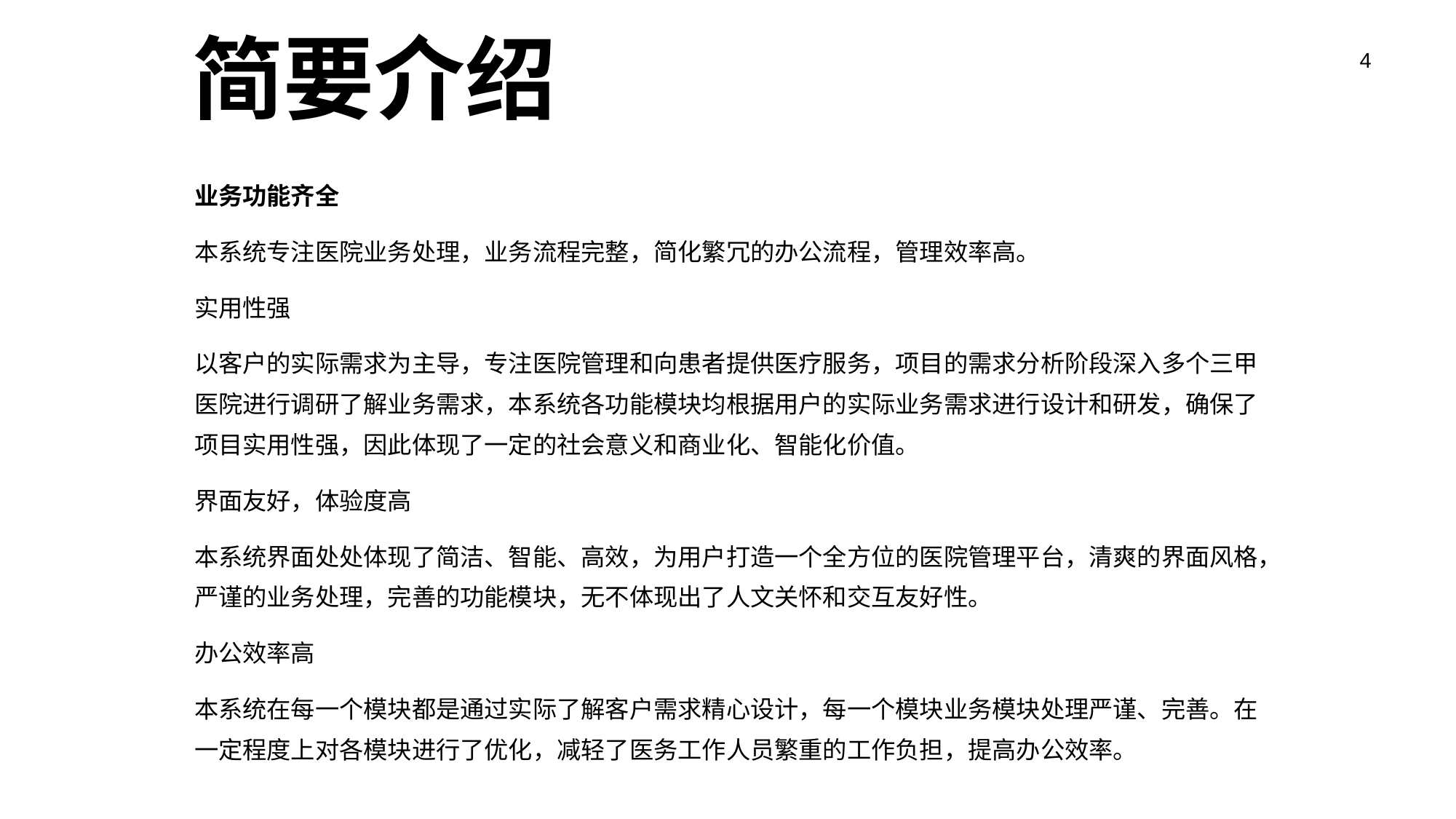

简要介绍
业务功能齐全
本系统专注医院业务处理，业务流程完整，简化繁冗的办公流程，管理效率高。
实用性强
以客户的实际需求为主导，专注医院管理和向患者提供医疗服务，项目的需求分析阶段深入多个三甲医院进行调研了解业务需求，本系统各功能模块均根据用户的实际业务需求进行设计和研发，确保了项目实用性强，因此体现了一定的社会意义和商业化、智能化价值。
界面友好，体验度高
本系统界面处处体现了简洁、智能、高效，为用户打造一个全方位的医院管理平台，清爽的界面风格，严谨的业务处理，完善的功能模块，无不体现出了人文关怀和交互友好性。
办公效率高
本系统在每一个模块都是通过实际了解客户需求精心设计，每一个模块业务模块处理严谨、完善。在一定程度上对各模块进行了优化，减轻了医务工作人员繁重的工作负担，提高办公效率。